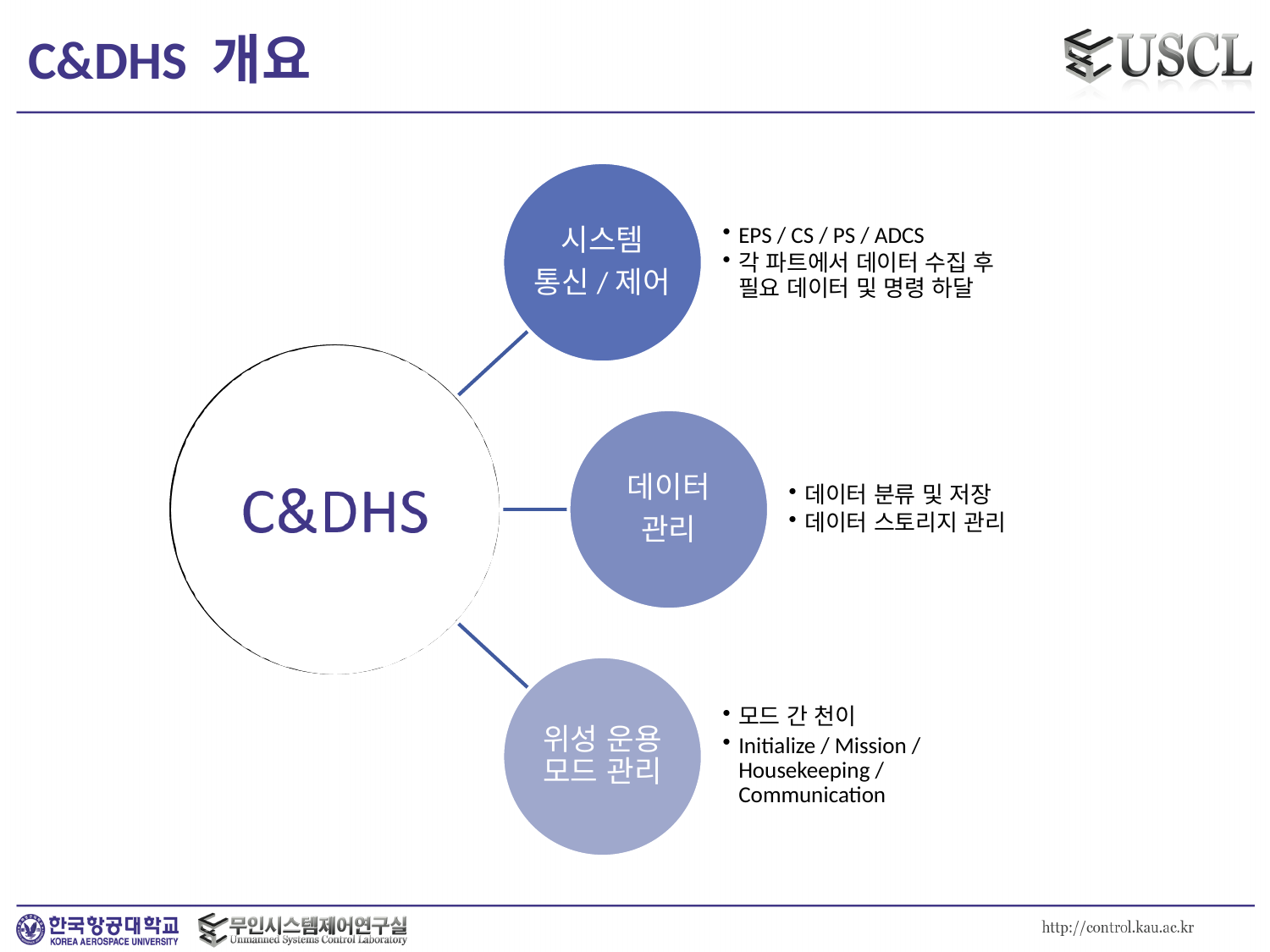

# C&DHS 개요
시스템
통신/제어
EPS / CS / PS / ADCS
각 파트에서 데이터 수집 후
필요 데이터 및 명령 하달
데이터
관리
데이터 분류 및 저장
데이터 스토리지 관리
위성 운용 모드 관리
모드 간 천이
Initialize / Mission / Housekeeping / Communication